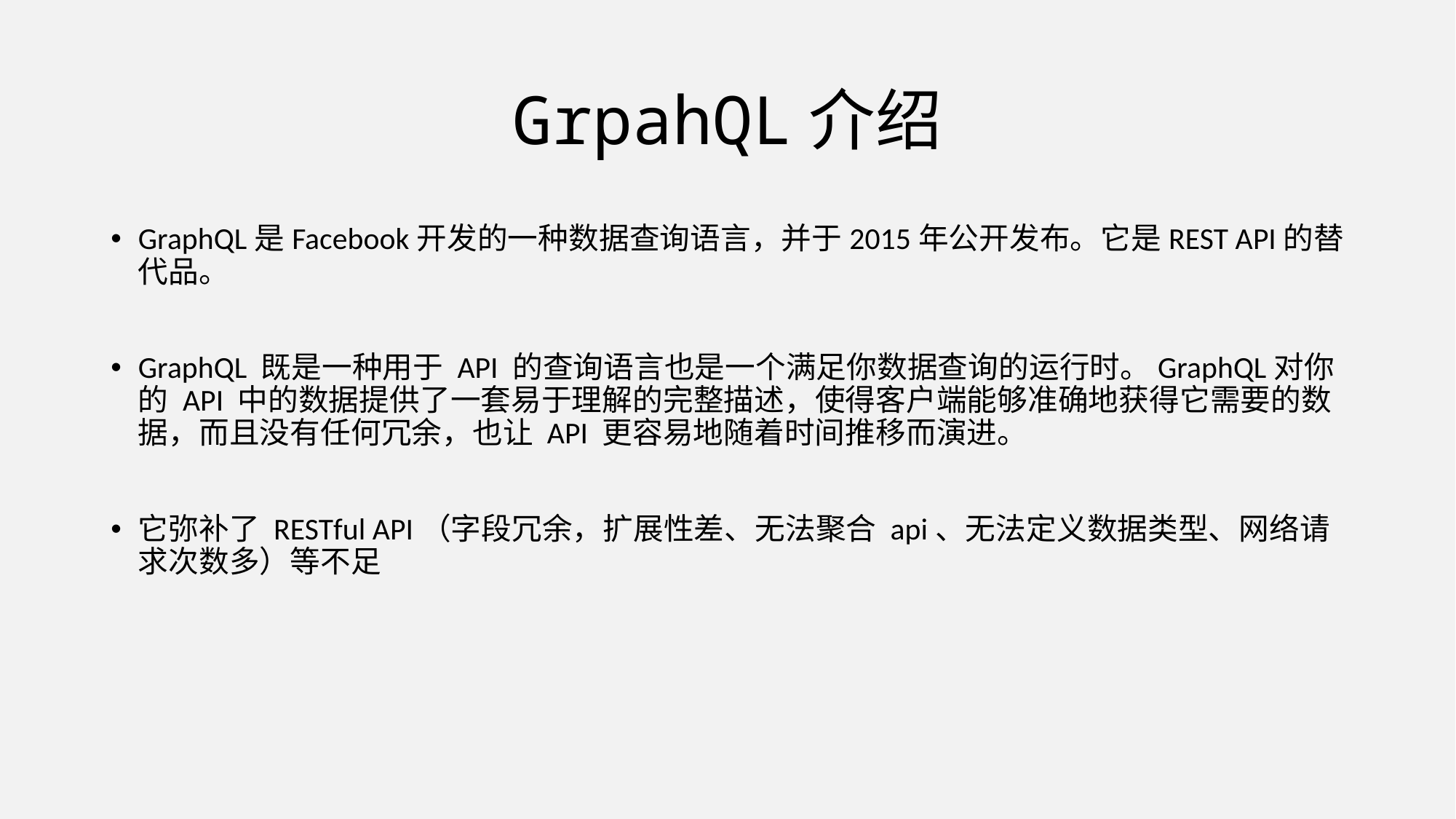

# GrpahQL介绍
GraphQL是Facebook开发的一种数据查询语言，并于2015年公开发布。它是REST API的替代品。

GraphQL 既是一种用于 API 的查询语言也是一个满足你数据查询的运行时。GraphQL对你的 API 中的数据提供了一套易于理解的完整描述，使得客户端能够准确地获得它需要的数据，而且没有任何冗余，也让 API 更容易地随着时间推移而演进。

它弥补了 RESTful API（字段冗余，扩展性差、无法聚合 api、无法定义数据类型、网络请求次数多）等不足